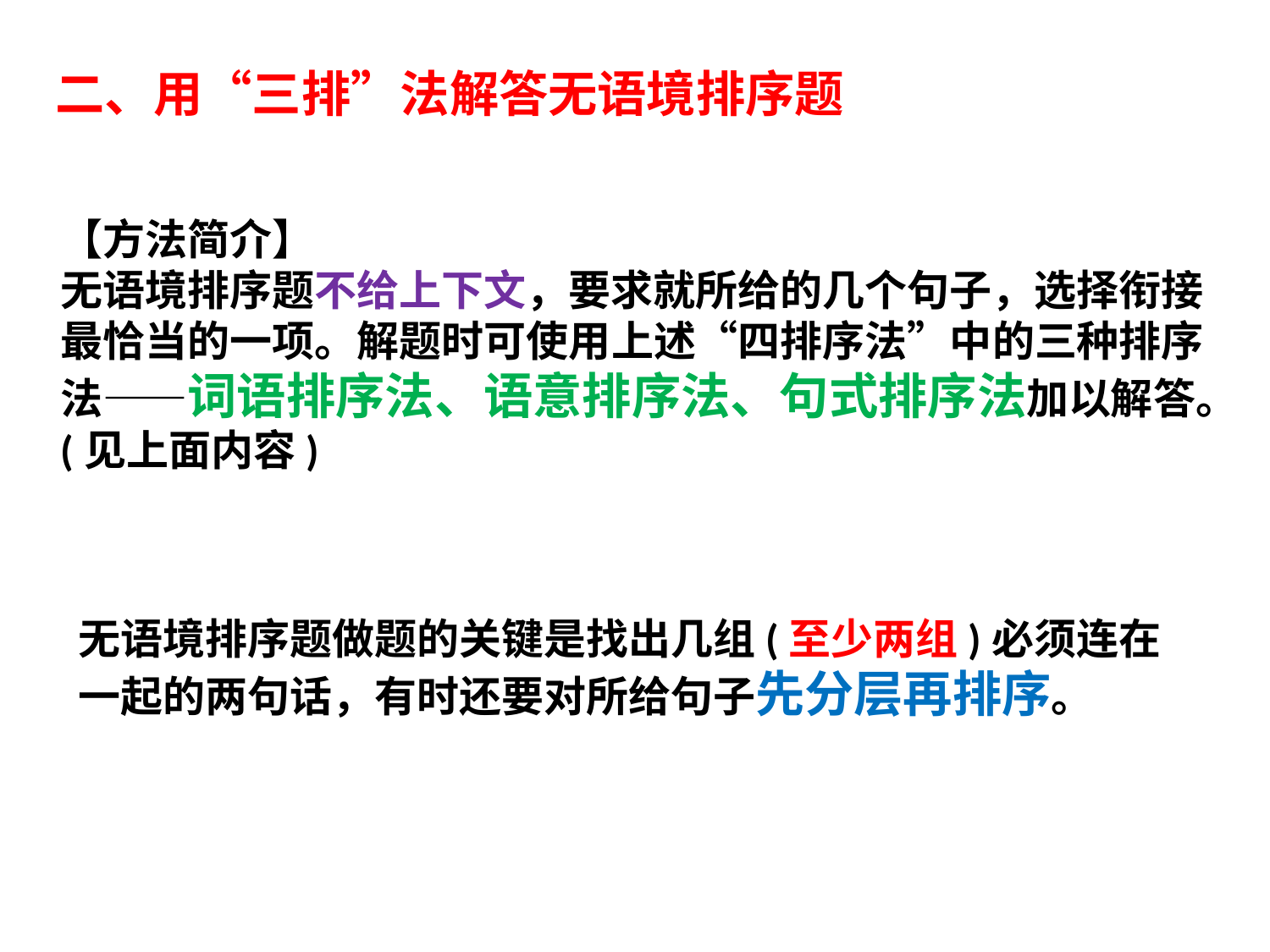

二、用“三排”法解答无语境排序题
【方法简介】
无语境排序题不给上下文，要求就所给的几个句子，选择衔接最恰当的一项。解题时可使用上述“四排序法”中的三种排序法——词语排序法、语意排序法、句式排序法加以解答。(见上面内容)
无语境排序题做题的关键是找出几组(至少两组)必须连在一起的两句话，有时还要对所给句子先分层再排序。